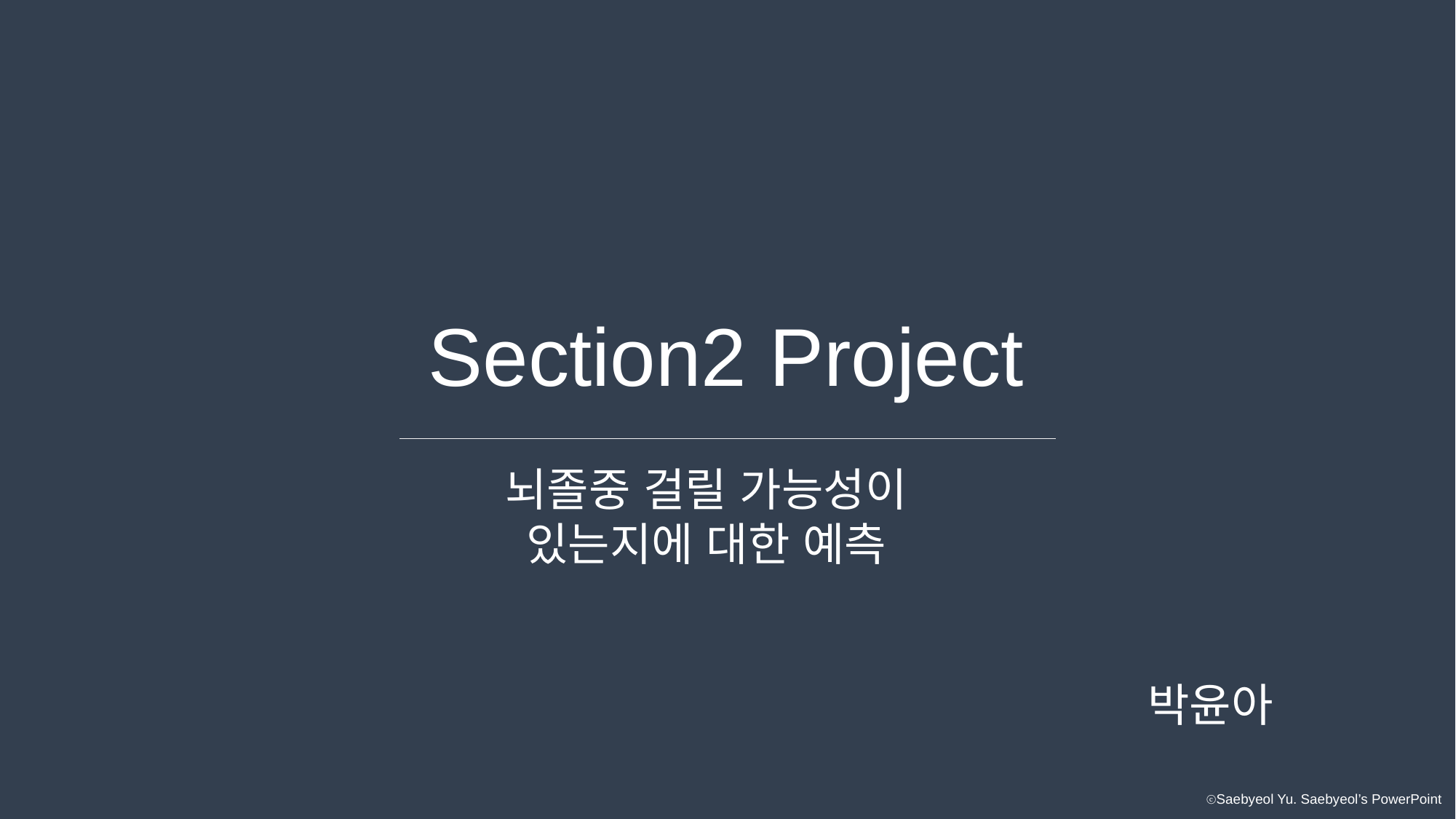

Section2 Project
뇌졸중 걸릴 가능성이 있는지에 대한 예측
박윤아